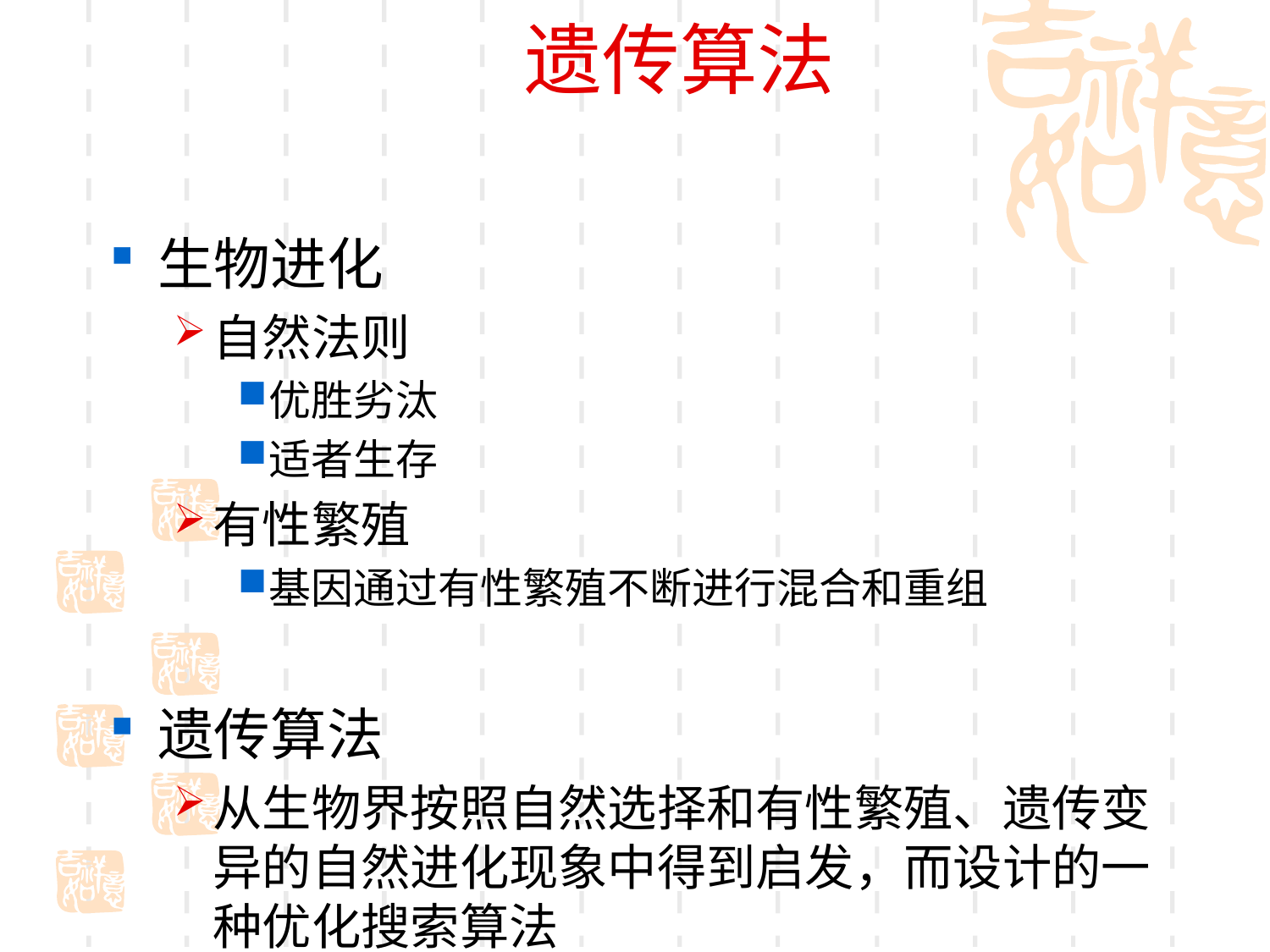

生物进化
自然法则
优胜劣汰
适者生存
有性繁殖
基因通过有性繁殖不断进行混合和重组

遗传算法
从生物界按照自然选择和有性繁殖、遗传变异的自然进化现象中得到启发，而设计的一种优化搜索算法
遗传算法